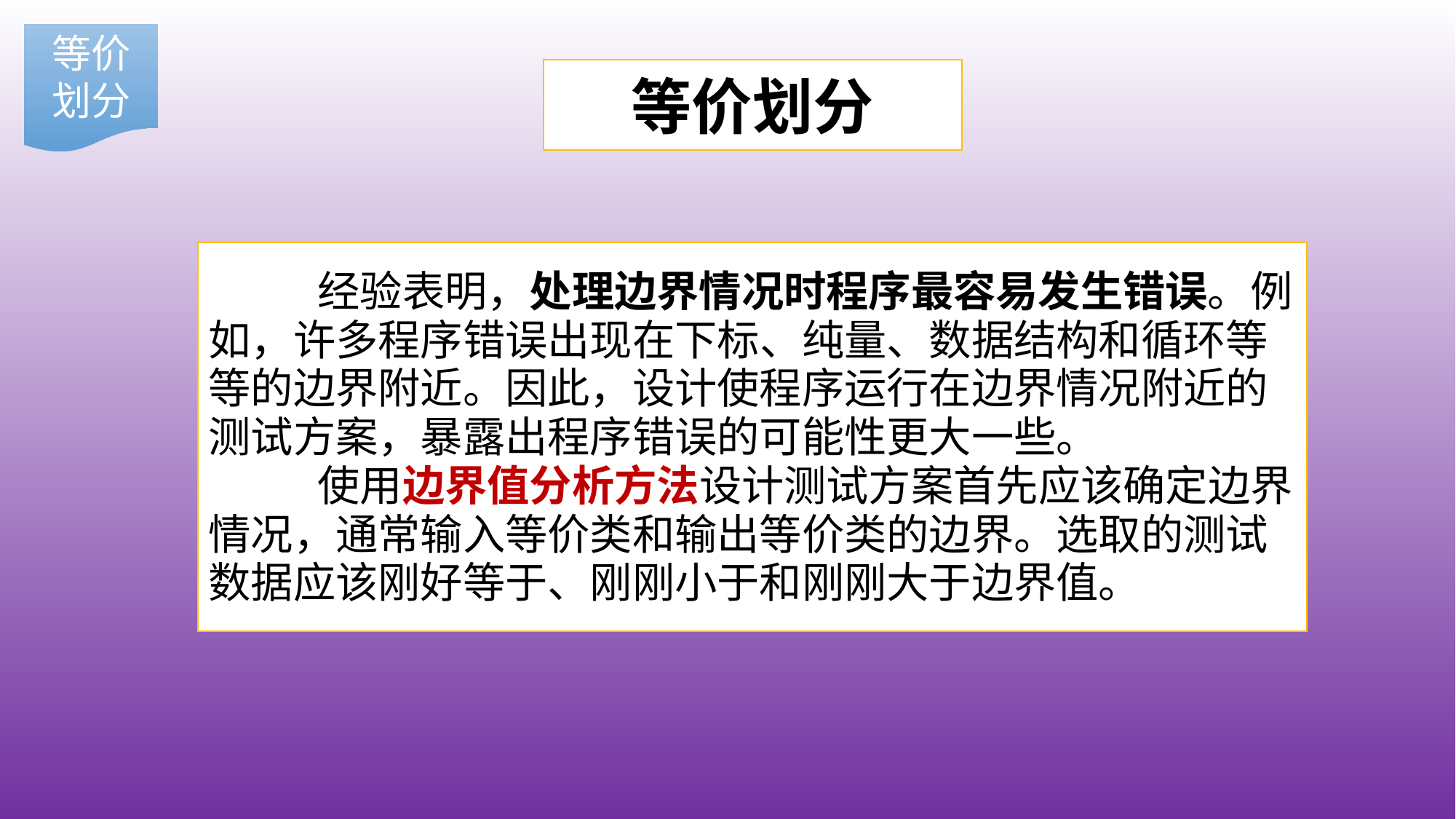

等价划分
等价划分
	经验表明，处理边界情况时程序最容易发生错误。例如，许多程序错误出现在下标、纯量、数据结构和循环等等的边界附近。因此，设计使程序运行在边界情况附近的测试方案，暴露出程序错误的可能性更大一些。
	使用边界值分析方法设计测试方案首先应该确定边界情况，通常输入等价类和输出等价类的边界。选取的测试数据应该刚好等于、刚刚小于和刚刚大于边界值。